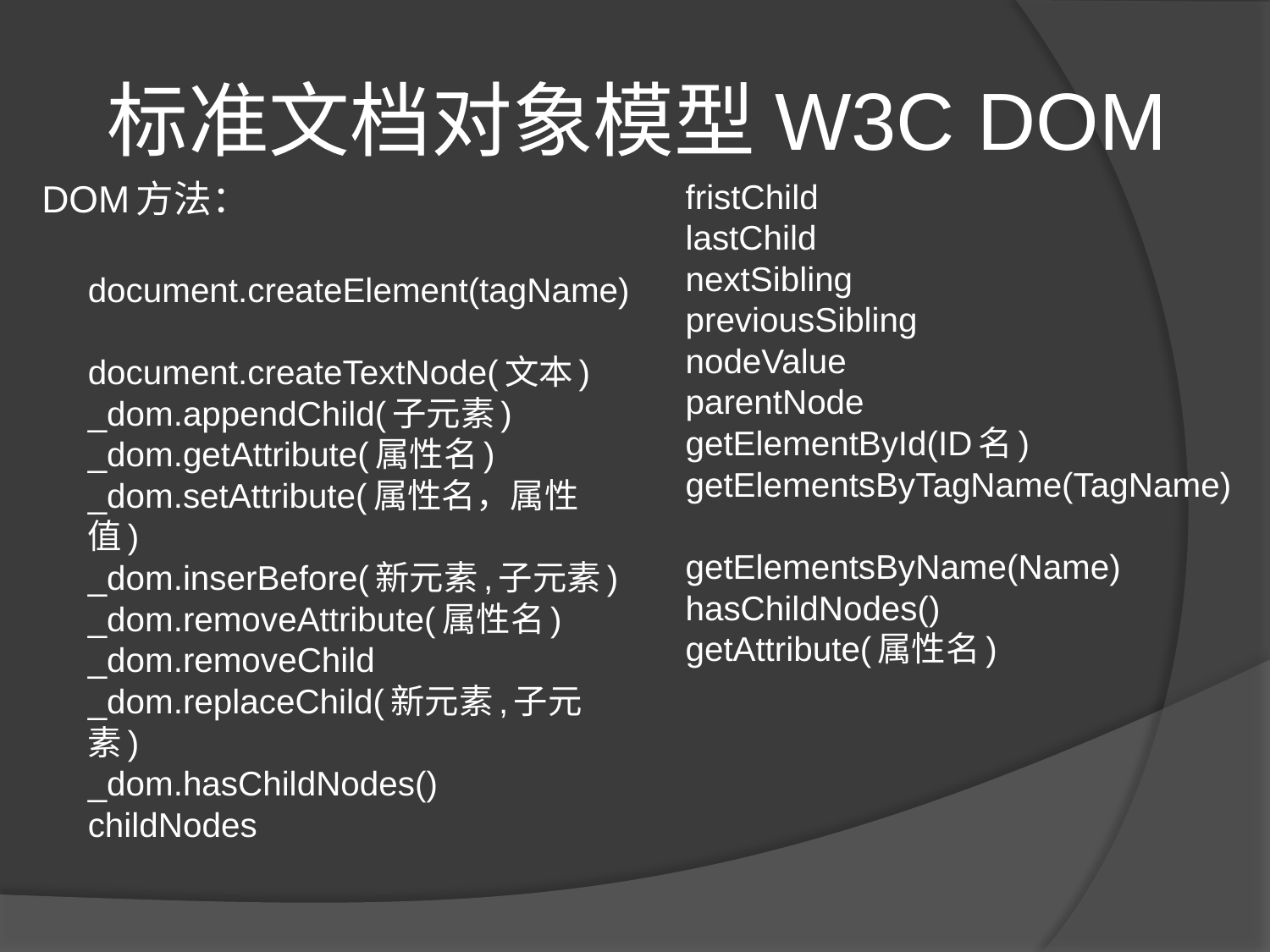

# 标准文档对象模型W3C DOM
DOM方法：
	document.createElement(tagName) 
document.createTextNode(文本) 
_dom.appendChild(子元素) 
_dom.getAttribute(属性名) 
_dom.setAttribute(属性名，属性值) 
_dom.inserBefore(新元素,子元素) 
_dom.removeAttribute(属性名) 
_dom.removeChild
_dom.replaceChild(新元素,子元素) 
_dom.hasChildNodes() 
childNodes 
fristChild 
lastChild 
nextSibling 
previousSibling 
nodeValue 
parentNode 
getElementById(ID名) 
getElementsByTagName(TagName) 
getElementsByName(Name) 
hasChildNodes() 
getAttribute(属性名)